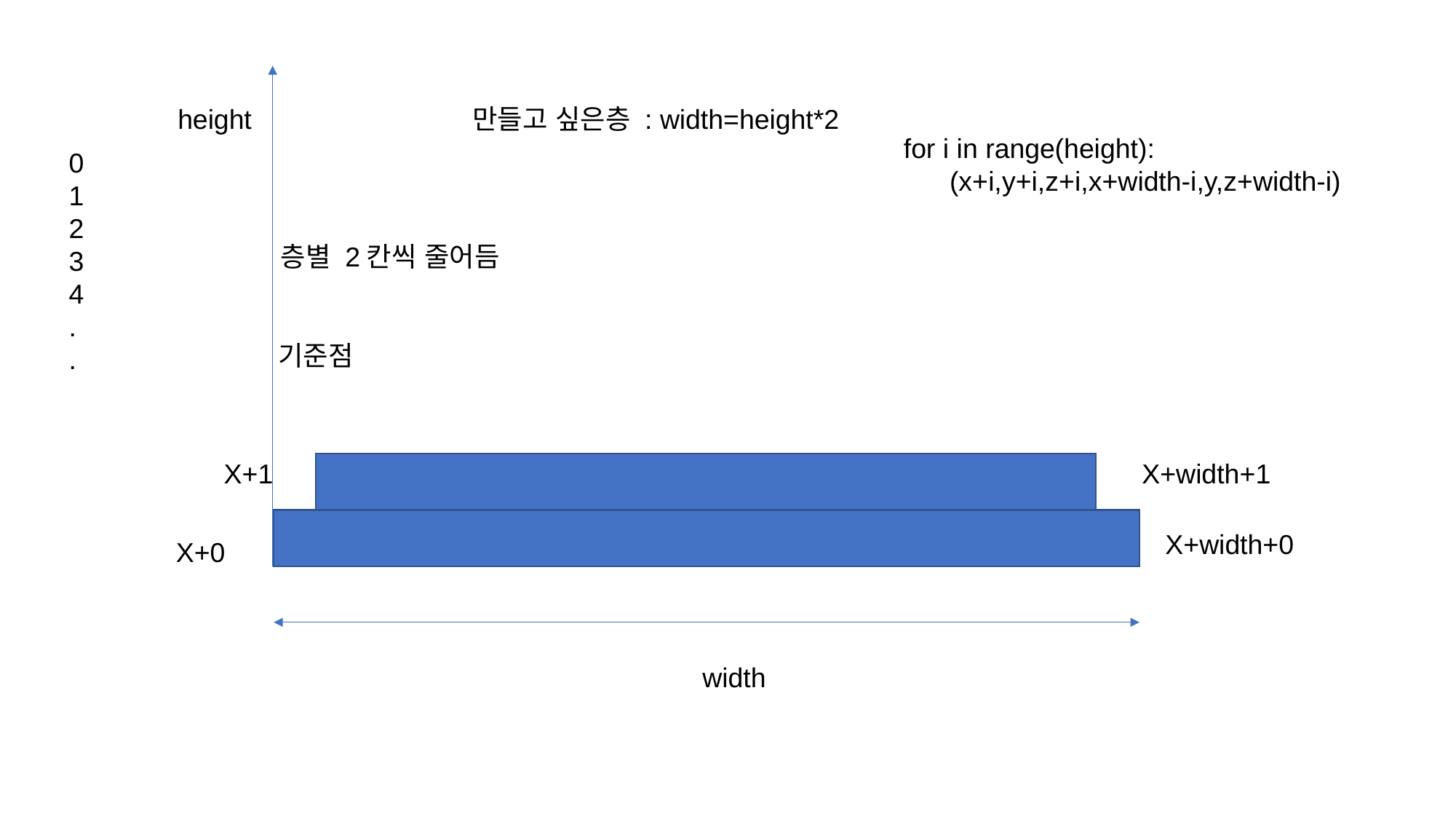

for i in range(height):
      (x+i,y+i,z+i,x+width-i,y,z+width-i)
height
만들고 싶은층 : width=height*2
0
1
2
3
4
.
.

층별 2칸씩 줄어듬
기준점
X+1
X+width+1

X+width+0
X+0
width